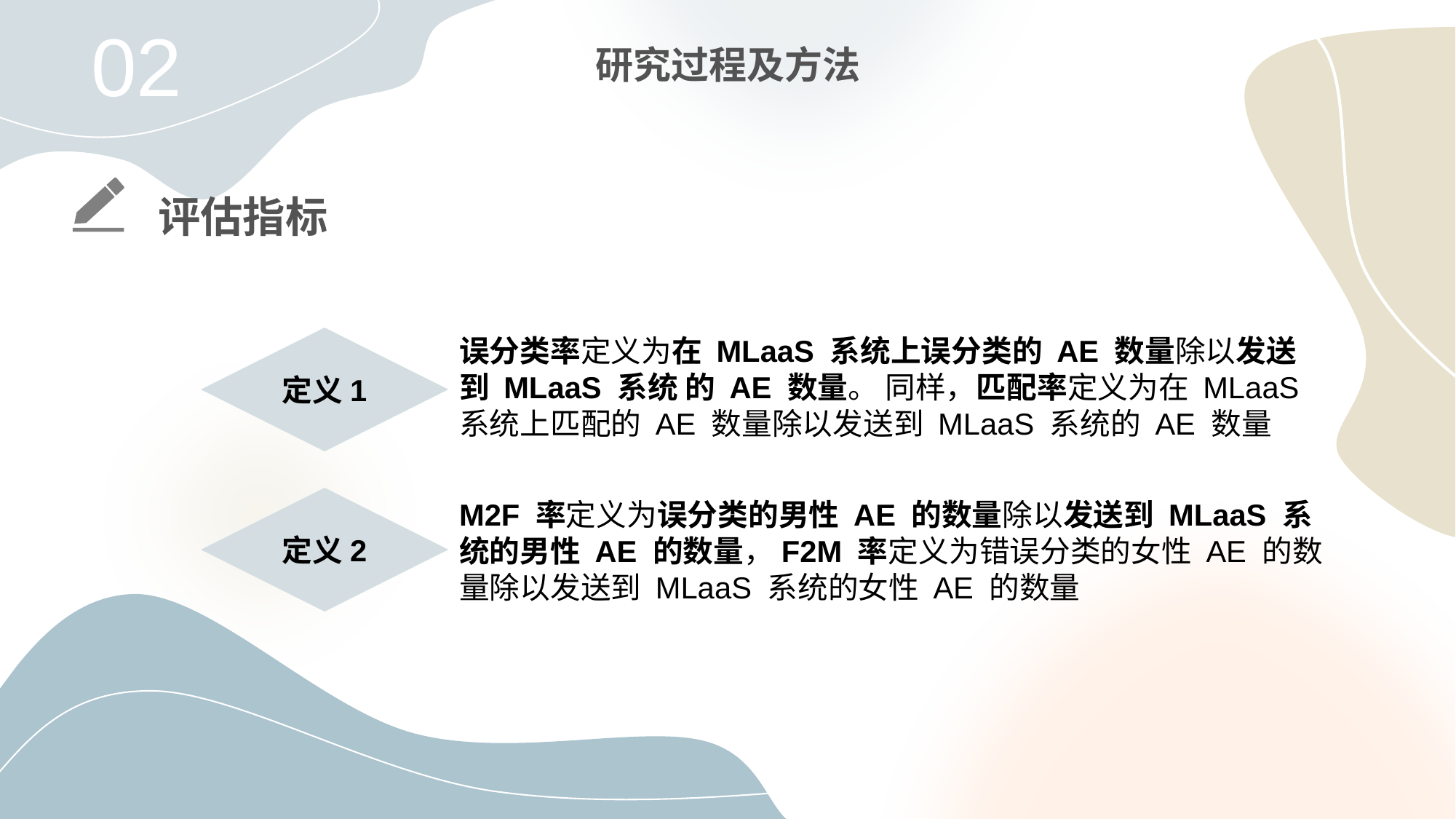

02
研究过程及方法

评估指标
误分类率定义为在 MLaaS 系统上误分类的 AE 数量除以发送到 MLaaS 系统 的 AE 数量。 同样，匹配率定义为在 MLaaS 系统上匹配的 AE 数量除以发送到 MLaaS 系统的 AE 数量
定义1
定义2
M2F 率定义为误分类的男性 AE 的数量除以发送到 MLaaS 系统的男性 AE 的数量，F2M 率定义为错误分类的女性 AE 的数量除以发送到 MLaaS 系统的女性 AE 的数量